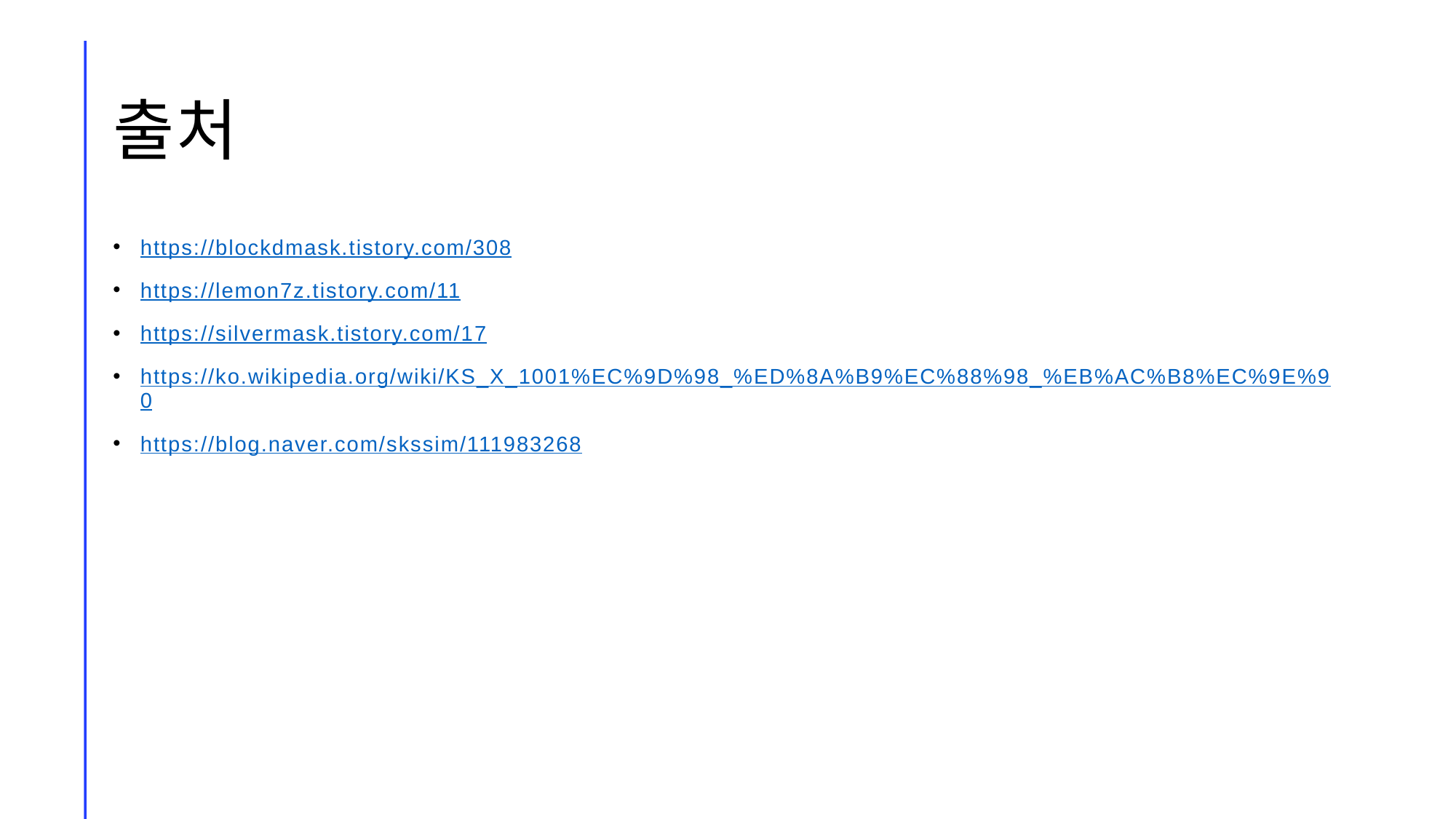

# 출처
https://blockdmask.tistory.com/308
https://lemon7z.tistory.com/11
https://silvermask.tistory.com/17
https://ko.wikipedia.org/wiki/KS_X_1001%EC%9D%98_%ED%8A%B9%EC%88%98_%EB%AC%B8%EC%9E%90
https://blog.naver.com/skssim/111983268